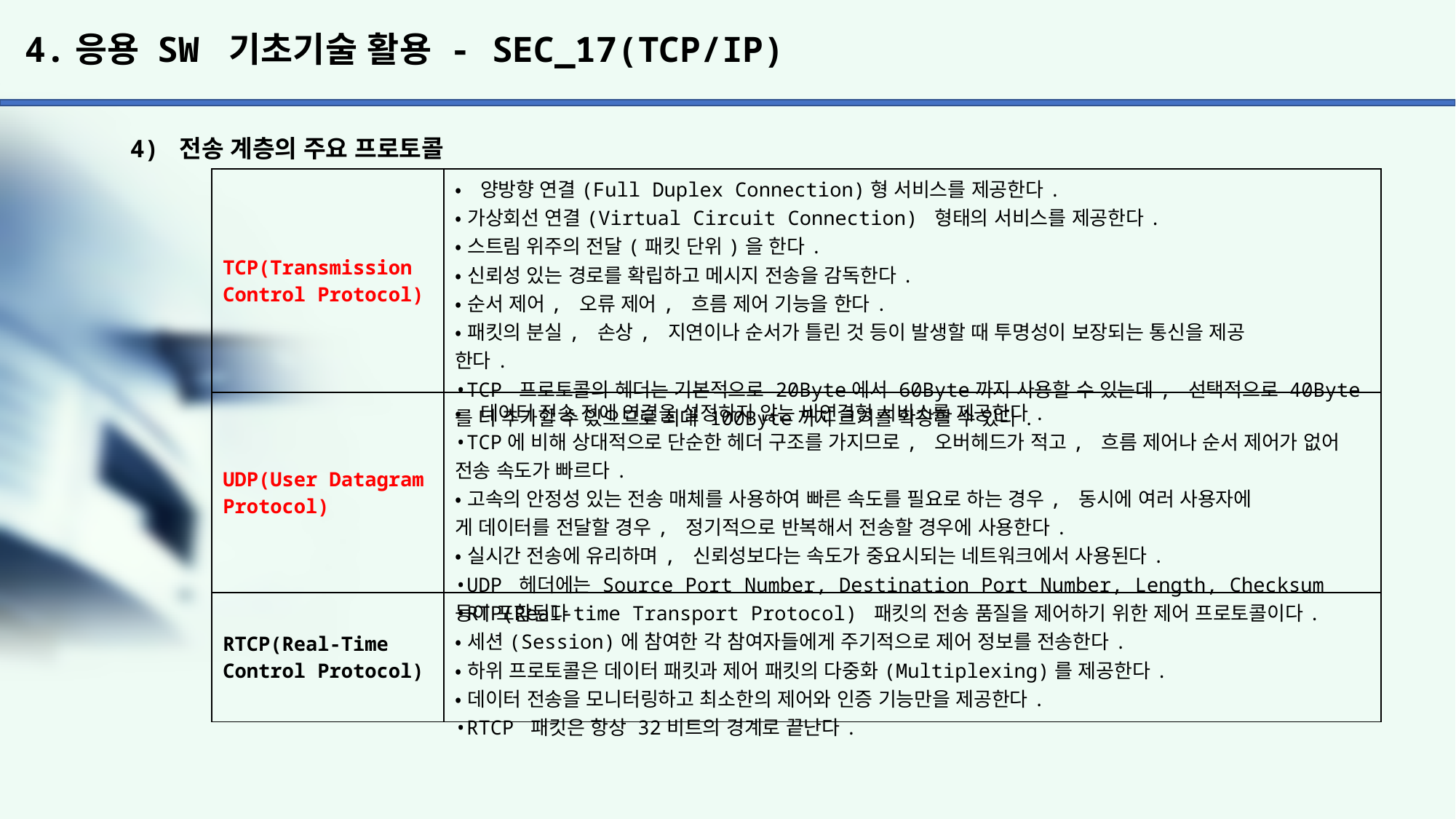

# 4.응용 SW 기초기술 활용 - SEC_17(TCP/IP)
4) 전송 계층의 주요 프로토콜

| TCP(Transmission Control Protocol) | •양방향 연결(Full Duplex Connection)형 서비스를 제공한다. •가상회선 연결(Virtual Circuit Connection) 형태의 서비스를 제공한다. •스트림 위주의 전달(패킷 단위)을 한다. •신뢰성 있는 경로를 확립하고 메시지 전송을 감독한다. •순서 제어, 오류 제어, 흐름 제어 기능을 한다. •패킷의 분실, 손상, 지연이나 순서가 틀린 것 등이 발생할 때 투명성이 보장되는 통신을 제공 한다. •TCP 프로토콜의 헤더는 기본적으로 20Byte에서 60Byte까지 사용할 수 있는데, 선택적으로 40Byte를 더 추가할 수 있으므로 최대 100Byte까지 크기를 확장할 수 있다. |
| --- | --- |
| UDP(User Datagram Protocol) | •데이터 전송 전에 연결을 설정하지 않는 비연결형 서비스를 제공한다. •TCP에 비해 상대적으로 단순한 헤더 구조를 가지므로, 오버헤드가 적고, 흐름 제어나 순서 제어가 없어 전송 속도가 빠르다. •고속의 안정성 있는 전송 매체를 사용하여 빠른 속도를 필요로 하는 경우, 동시에 여러 사용자에 게 데이터를 전달할 경우, 정기적으로 반복해서 전송할 경우에 사용한다. •실시간 전송에 유리하며, 신뢰성보다는 속도가 중요시되는 네트워크에서 사용된다. •UDP 헤더에는 Source Port Number, Destination Port Number, Length, Checksum 등이 포함된다. |
| RTCP(Real-Time Control Protocol) | •RTP(Real-time Transport Protocol) 패킷의 전송 품질을 제어하기 위한 제어 프로토콜이다. •세션(Session)에 참여한 각 참여자들에게 주기적으로 제어 정보를 전송한다. •하위 프로토콜은 데이터 패킷과 제어 패킷의 다중화(Multiplexing)를 제공한다. •데이터 전송을 모니터링하고 최소한의 제어와 인증 기능만을 제공한다. •RTCP 패킷은 항상 32비트의 경계로 끝난다. |